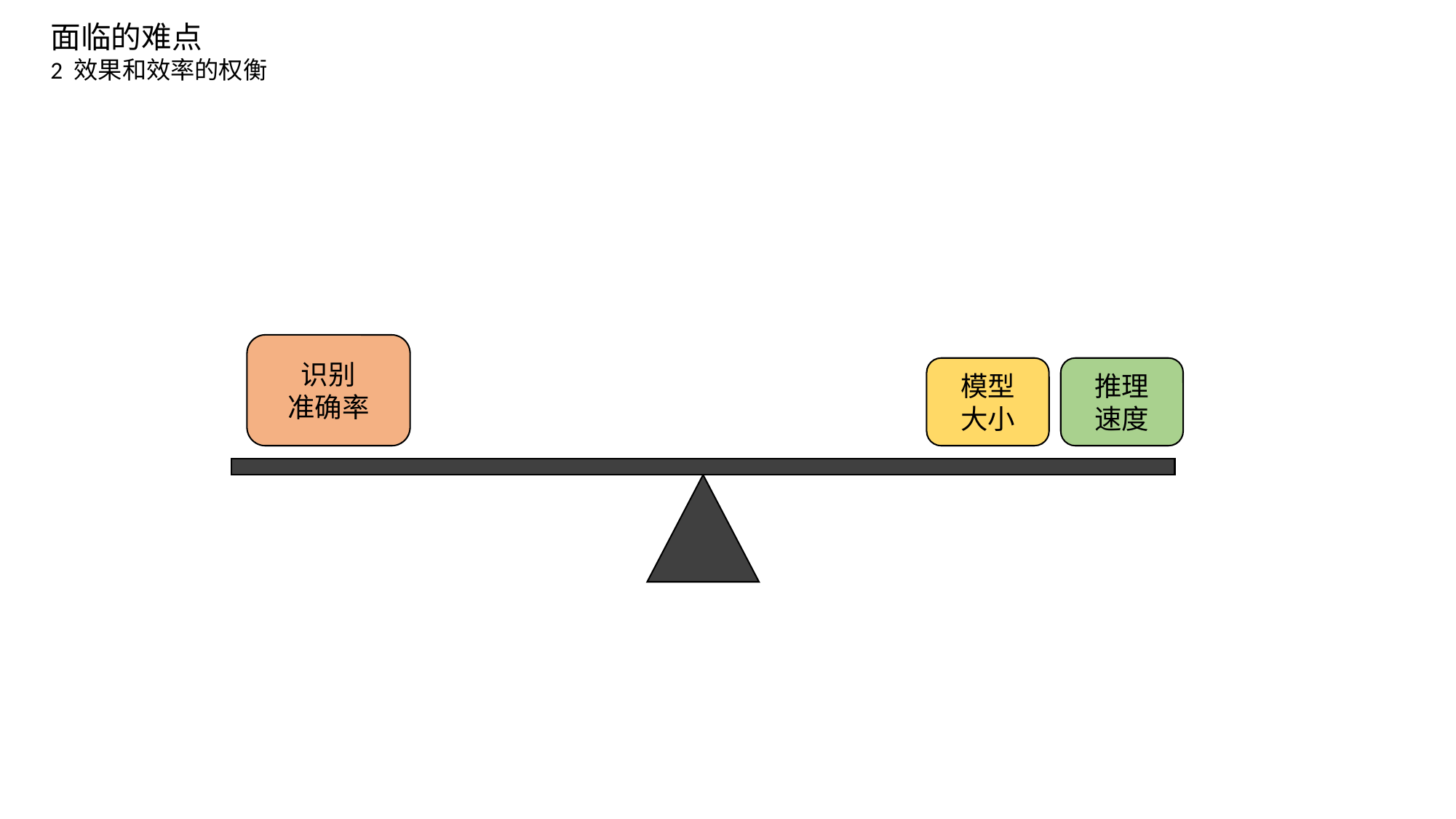

面临的难点
2 效果和效率的权衡
识别
准确率
模型
大小
推理
速度